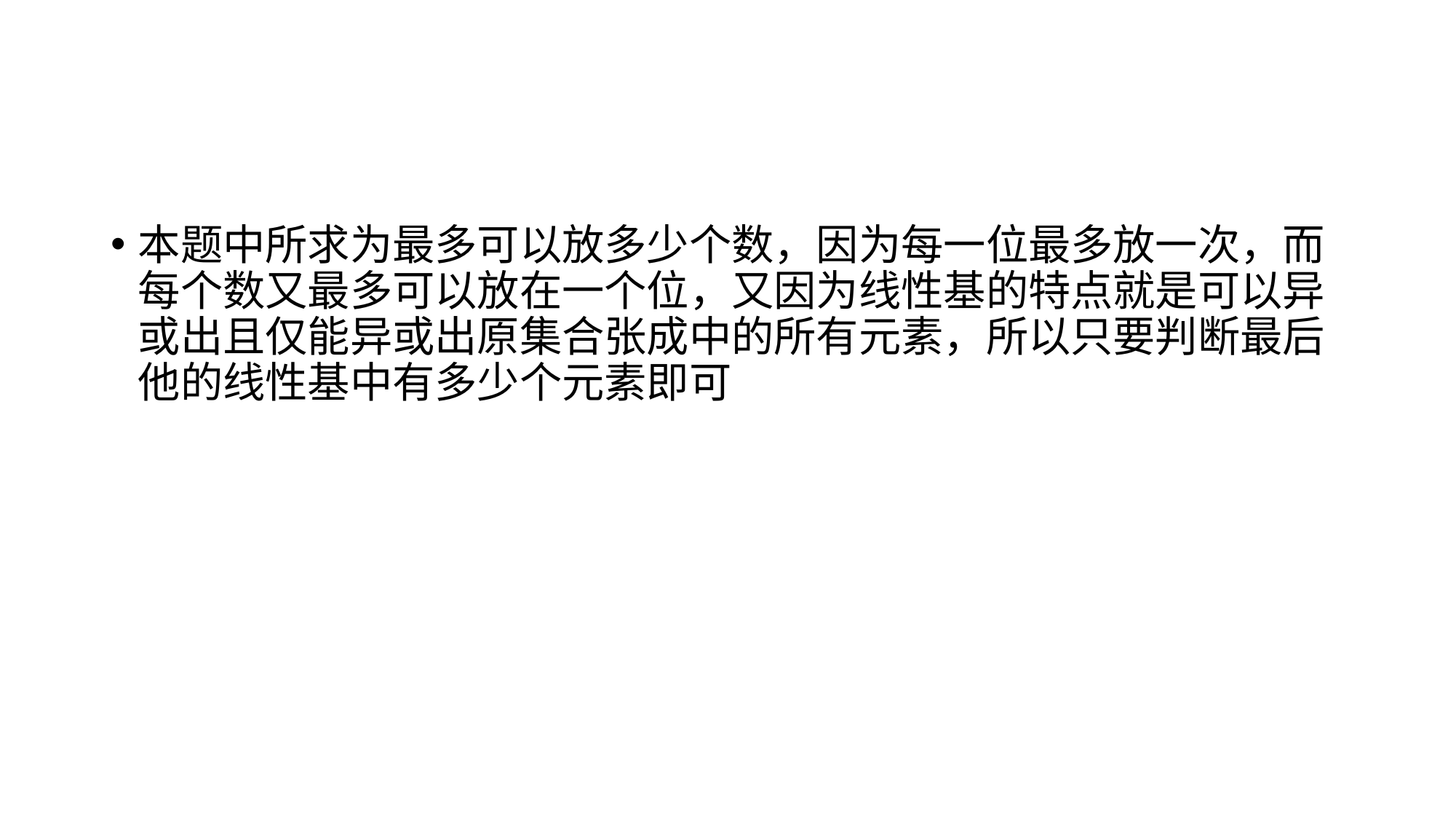

本题中所求为最多可以放多少个数，因为每一位最多放一次，而每个数又最多可以放在一个位，又因为线性基的特点就是可以异或出且仅能异或出原集合张成中的所有元素，所以只要判断最后他的线性基中有多少个元素即可